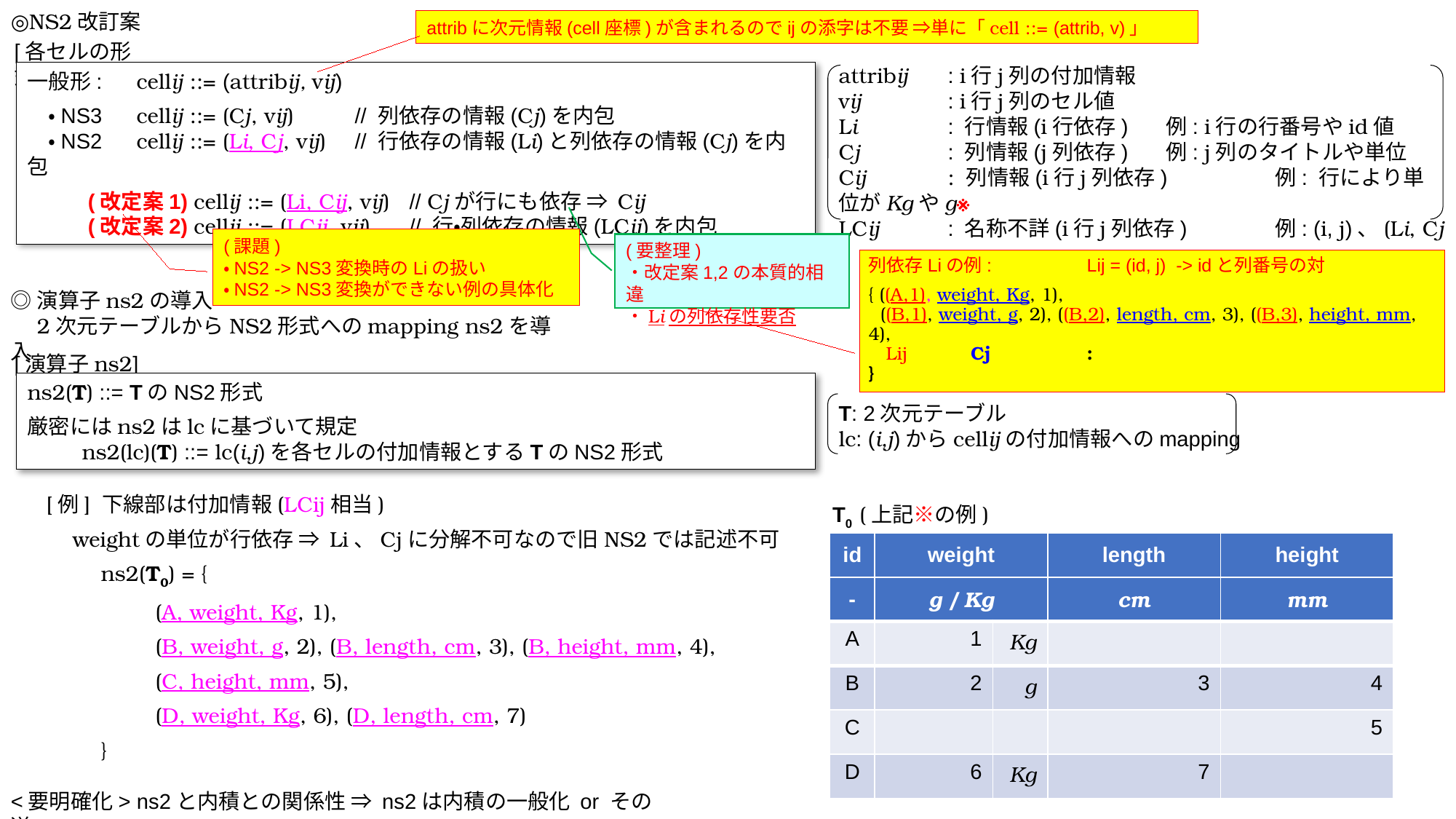

◎NS2改訂案
attribに次元情報(cell座標)が含まれるのでijの添字は不要 ⇒単に「cell ::= (attrib, v)」
[各セルの形式]
attribij 	: i行j列の付加情報
vij 	: i行j列のセル値
Li 	: 行情報(i行依存)	例: i行の行番号やid値
Cj  	: 列情報(j列依存)	例: j列のタイトルや単位
Cij 	: 列情報(i行j列依存)	例: 行により単位がKgやg※
LCij 	: 名称不詳(i行j列依存)	例: (i, j)、(Li, Cj )
一般形: 	cellij ::= (attribij, vij)
　・NS3	cellij ::= (Cj, vij)	// 列依存の情報(Cj)を内包
　・NS2	cellij ::= (Li, Cj, vij)	// 行依存の情報(Li)と列依存の情報(Cj)を内包
 (改定案1) cellij ::= (Li, Cij, vij)	// Cjが行にも依存 ⇒ Cij
 (改定案2) cellij ::= (LCij, vij)	// 行・列依存の情報(LCij)を内包

(課題)
・NS2 -> NS3変換時のLiの扱い
・NS2 -> NS3変換ができない例の具体化
(要整理)
・改定案1,2の本質的相違
・Liの列依存性要否
列依存Liの例:	Lij = (id, j)  -> idと列番号の対
{ ((A,1), weight, Kg, 1),
  ((B,1), weight, g, 2), ((B,2), length, cm, 3), ((B,3), height, mm, 4),
   Lij　　　Cj	:
}
◎演算子ns2の導入
　2次元テーブルからNS2形式へのmapping ns2を導入
[演算子ns2]
ns2(T) ::= TのNS2形式
厳密にはns2はlcに基づいて規定
ns2(lc)(T) ::= lc(i,j)を各セルの付加情報とするTのNS2形式

T: 2次元テーブル
lc: (i,j)からcellijの付加情報へのmapping
[例] 下線部は付加情報(LCij相当)
　weightの単位が行依存 ⇒ Li、Cjに分解不可なので旧NS2では記述不可
ns2(T0) = {
(A, weight, Kg, 1),
(B, weight, g, 2), (B, length, cm, 3), (B, height, mm, 4),
(C, height, mm, 5),
(D, weight, Kg, 6), (D, length, cm, 7)
}
T0 (上記※の例)
| id | weight |  | length | height |
| --- | --- | --- | --- | --- |
| - | g / Kg |  | cm | mm |
| A | 1 | Kg |  |  |
| B | 2 | g | 3 | 4 |
| C |  |  |  | 5 |
| D | 6 | Kg | 7 |  |
<要明確化> ns2と内積との関係性 ⇒ ns2は内積の一般化 or その逆 ??